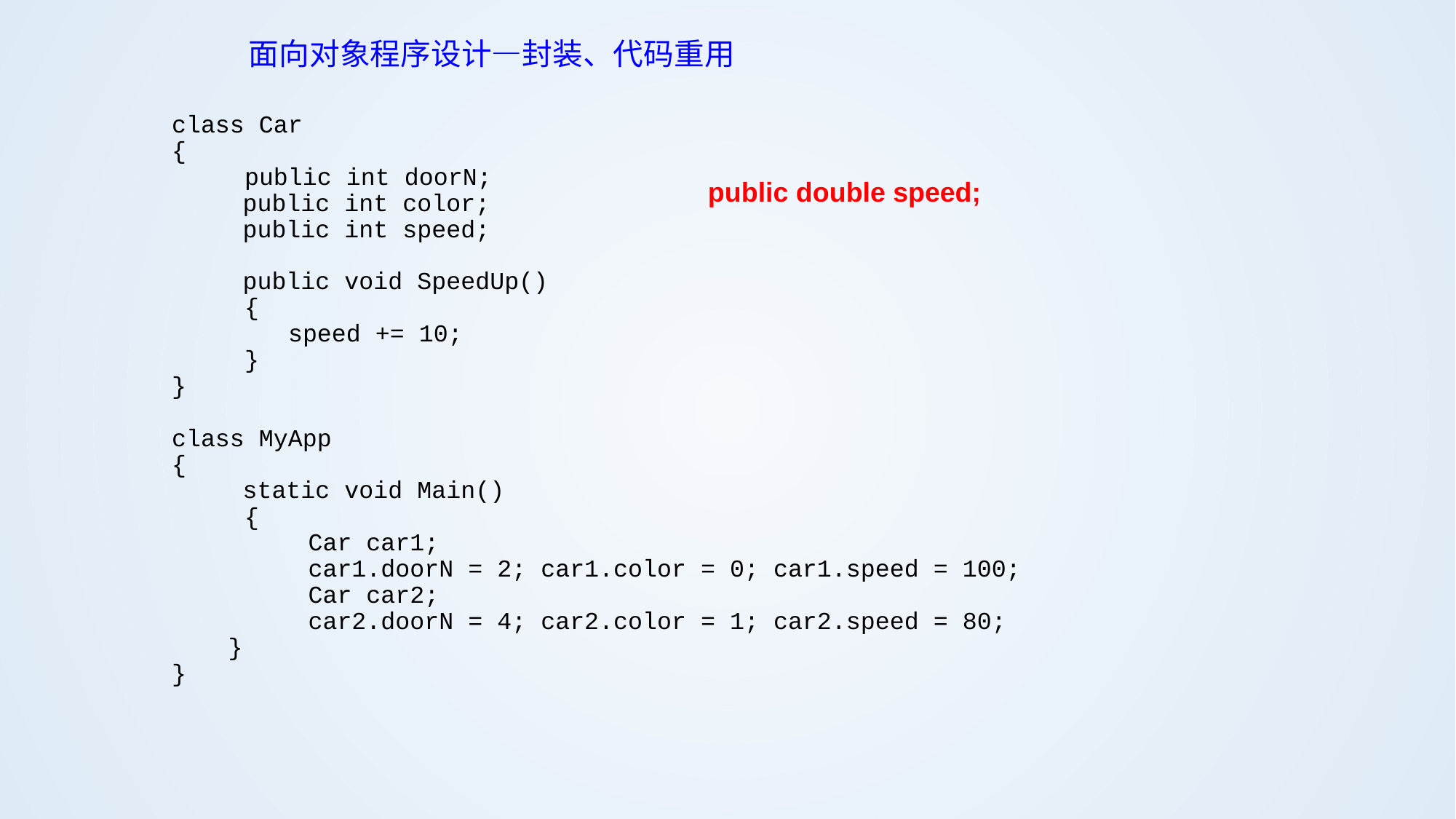

# 面向对象程序设计—封装、代码重用
class Car
{
     public int doorN;
 	   public int color;
 	   public int speed;

 	   public void SpeedUp()
     {
        speed += 10;
     }
}

class MyApp
{
	   static void Main()
     {
		Car car1;
		car1.doorN = 2; car1.color = 0; car1.speed = 100;
    	Car car2;
		car2.doorN = 4; car2.color = 1; car2.speed = 80;
	  }
}
    public double speed;